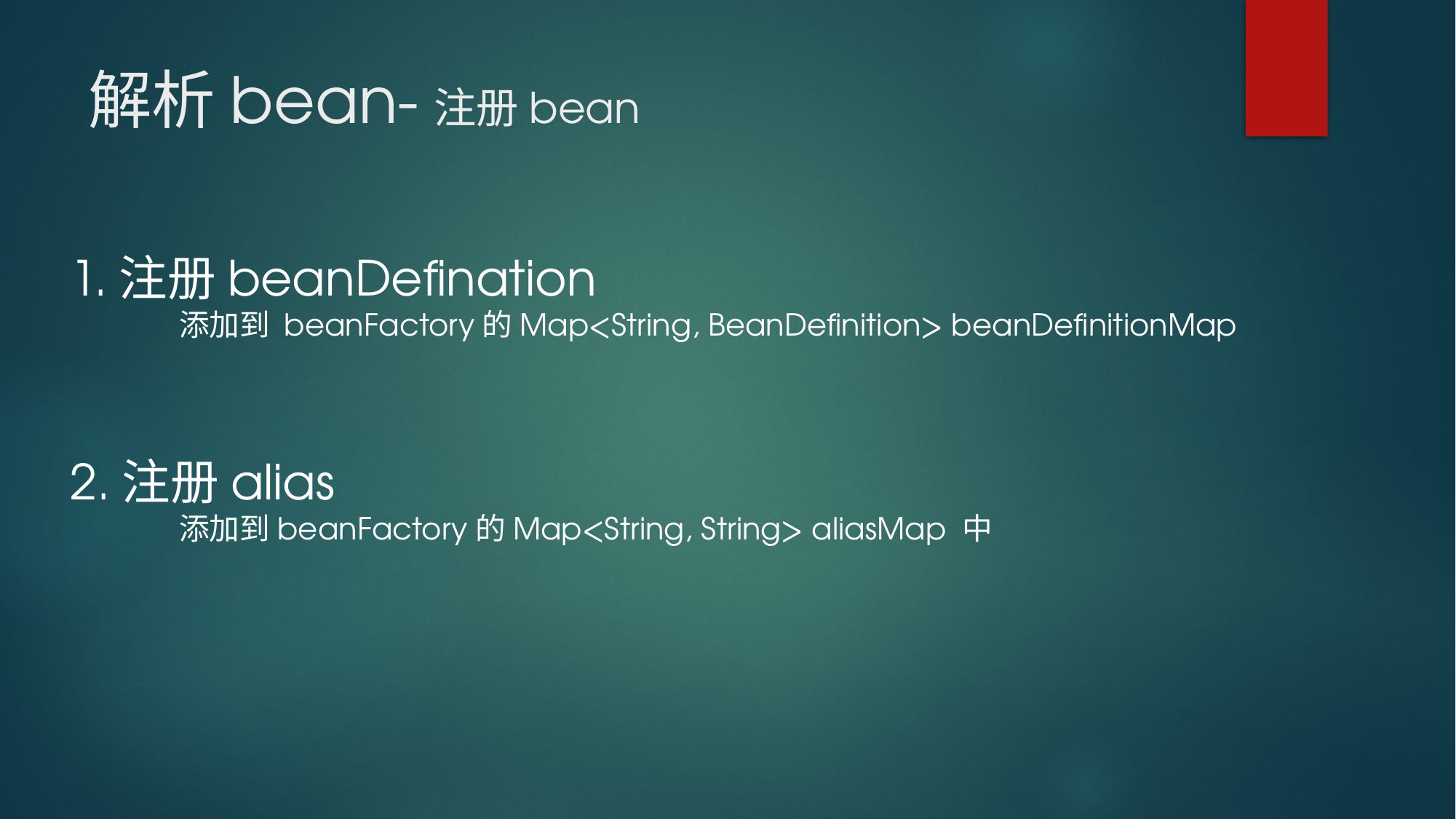

# 解析bean-注册bean

1.注册beanDefination
	添加到 beanFactory的Map<String, BeanDefinition> beanDefinitionMap

2.注册alias
	添加到beanFactory的Map<String, String> aliasMap 中